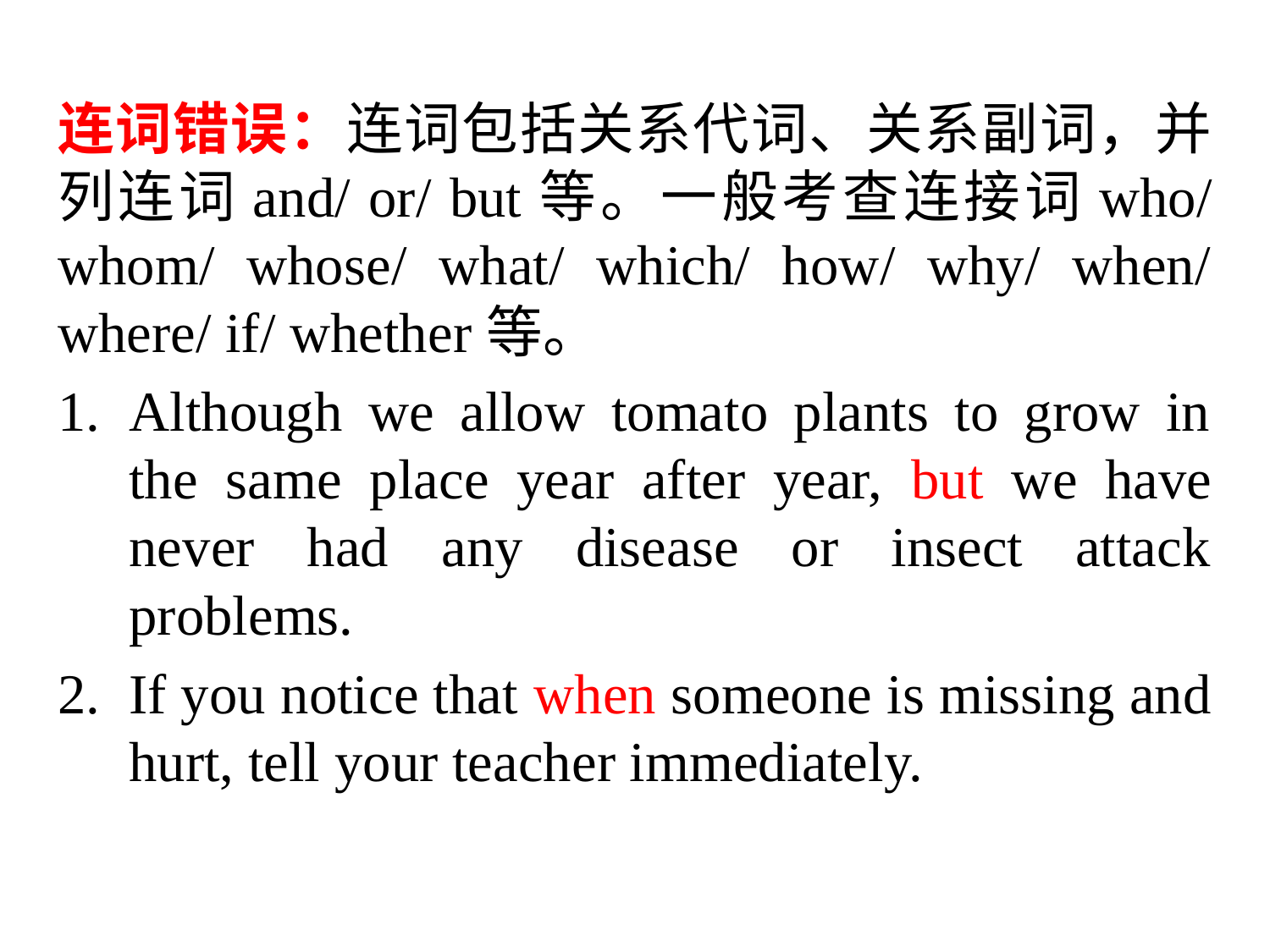

连词错误：连词包括关系代词、关系副词，并列连词and/ or/ but等。一般考查连接词who/ whom/ whose/ what/ which/ how/ why/ when/ where/ if/ whether等。
Although we allow tomato plants to grow in the same place year after year, but we have never had any disease or insect attack problems.
If you notice that when someone is missing and hurt, tell your teacher immediately.